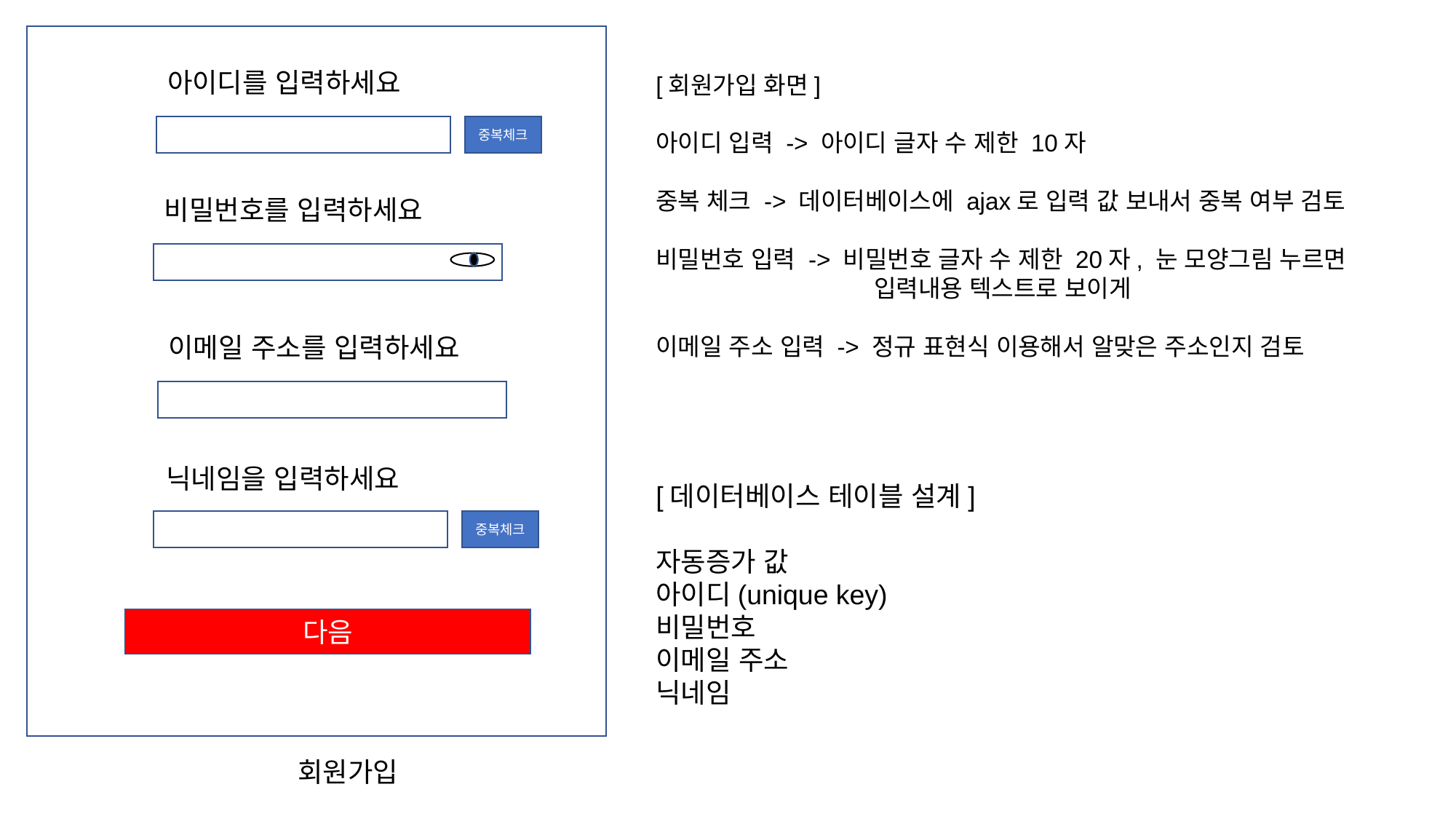

아이디를 입력하세요
[회원가입 화면]

아이디 입력 -> 아이디 글자 수 제한 10자

중복 체크 -> 데이터베이스에 ajax로 입력 값 보내서 중복 여부 검토

비밀번호 입력 -> 비밀번호 글자 수 제한 20자, 눈 모양그림 누르면 		입력내용 텍스트로 보이게

이메일 주소 입력 -> 정규 표현식 이용해서 알맞은 주소인지 검토

중복체크
비밀번호를 입력하세요

이메일 주소를 입력하세요

닉네임을 입력하세요
[데이터베이스 테이블 설계]

자동증가 값
아이디(unique key)
비밀번호
이메일 주소
닉네임

중복체크
다음
회원가입